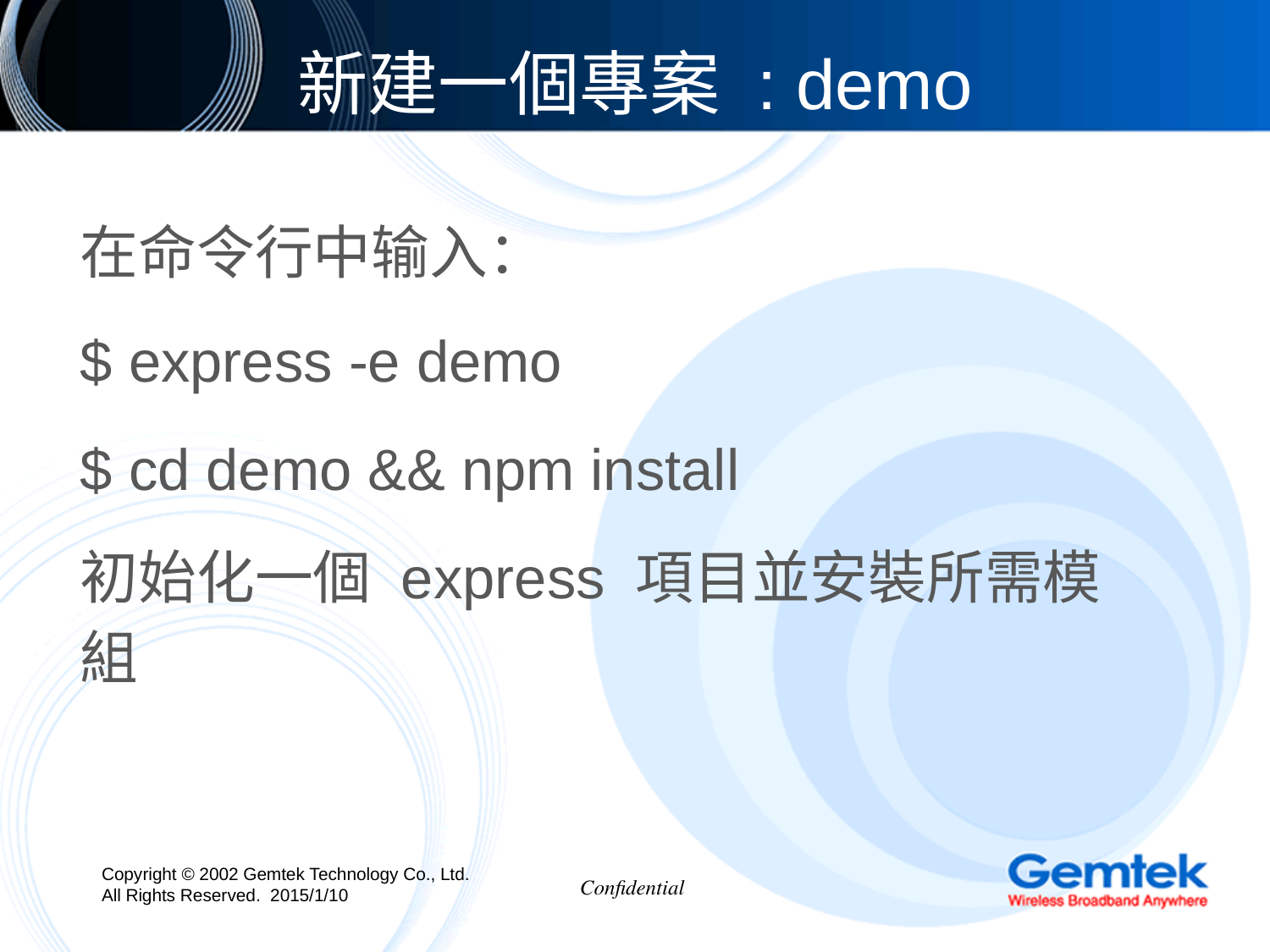

# 新建一個專案 : demo
在命令行中输入：
$ express -e demo
$ cd demo && npm install
初始化一個 express 項目並安裝所需模組